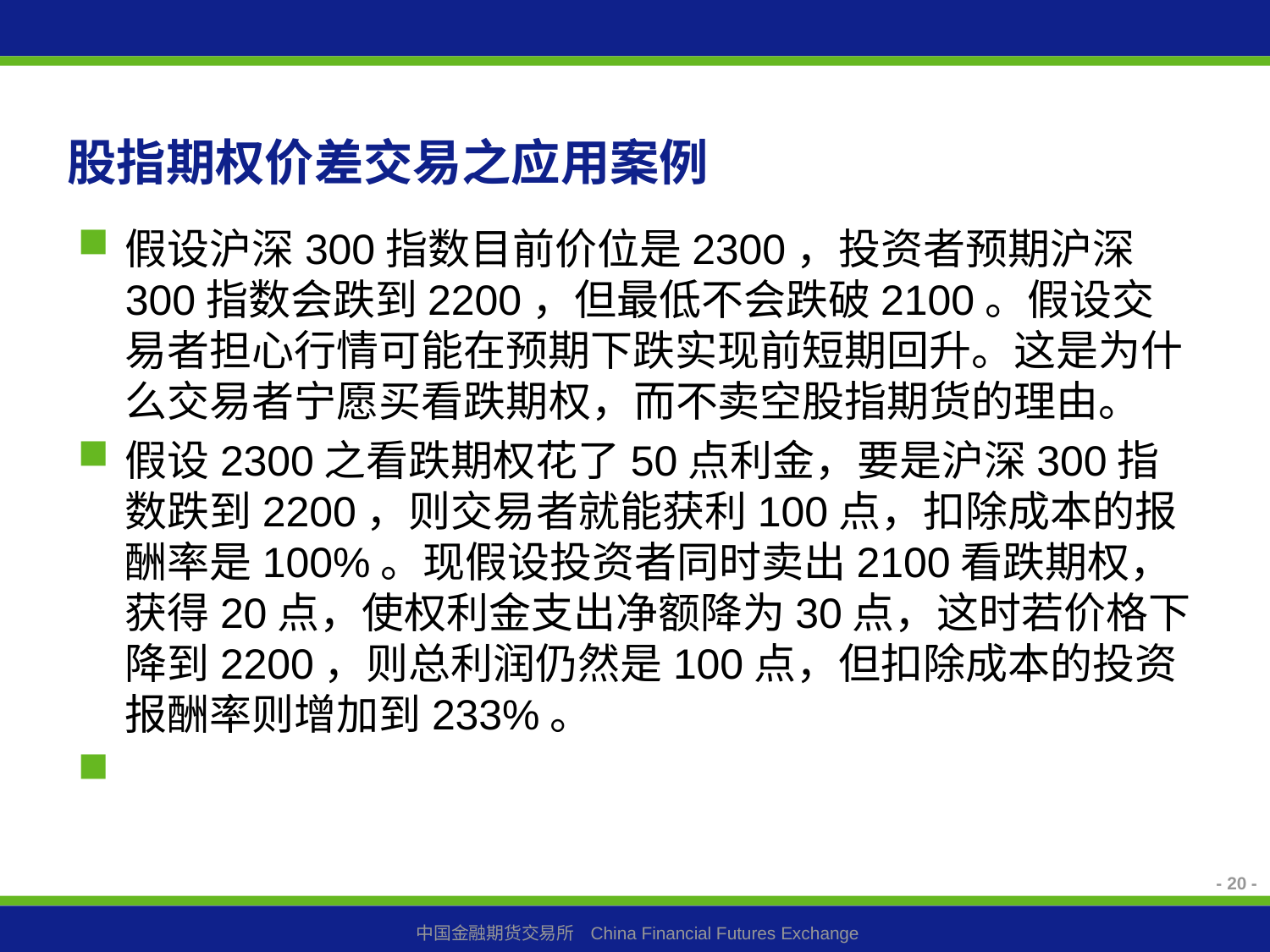

# 股指期权价差交易之应用案例
假设沪深300指数目前价位是2300，投资者预期沪深300指数会跌到2200，但最低不会跌破2100。假设交易者担心行情可能在预期下跌实现前短期回升。这是为什么交易者宁愿买看跌期权，而不卖空股指期货的理由。
假设2300之看跌期权花了50点利金，要是沪深300指数跌到2200，则交易者就能获利100点，扣除成本的报酬率是100%。现假设投资者同时卖出2100看跌期权，获得20点，使权利金支出净额降为30点，这时若价格下降到2200，则总利润仍然是100点，但扣除成本的投资报酬率则增加到233%。

- 20 -